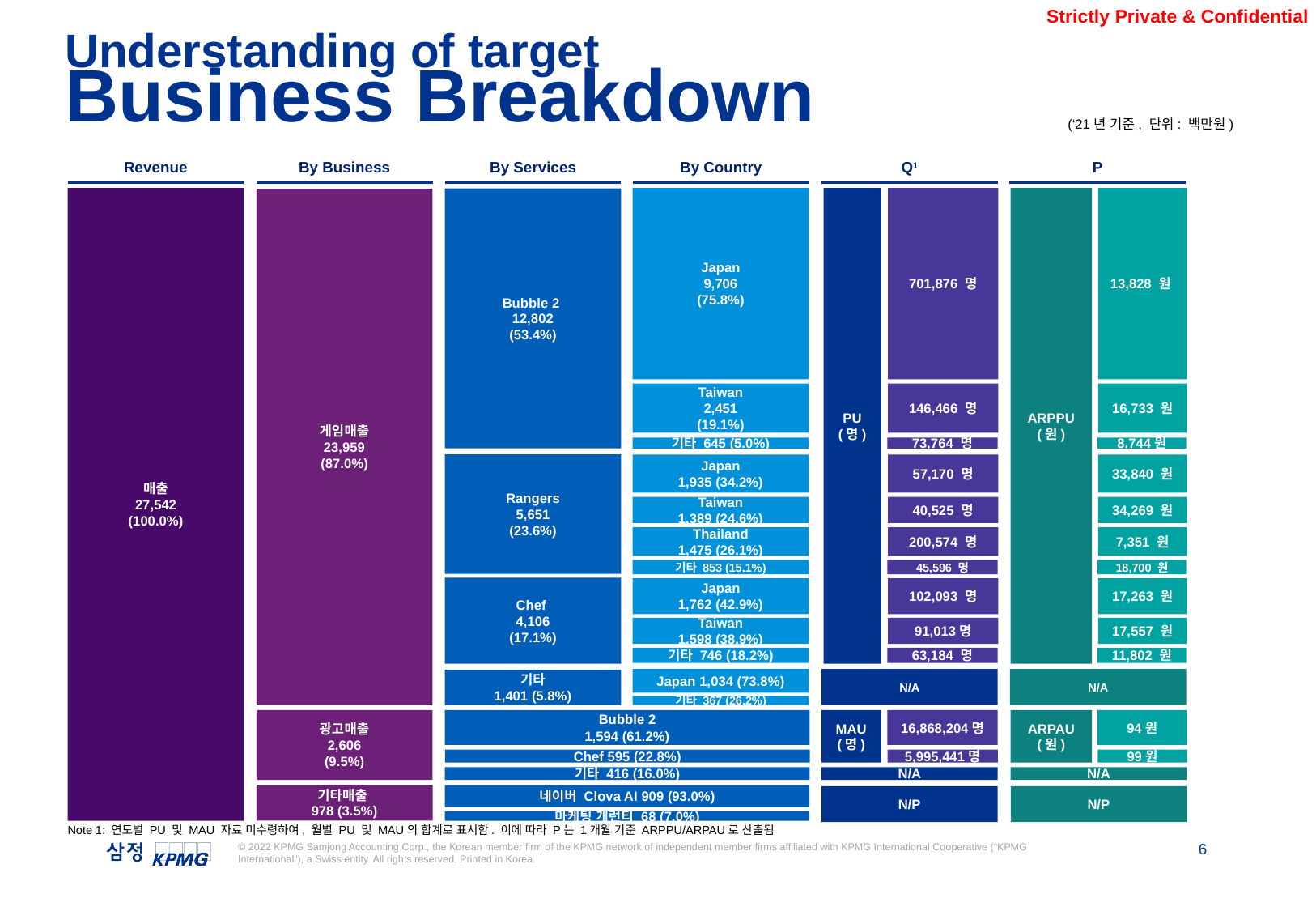

Understanding of target
Business Breakdown
(‘21년 기준, 단위: 백만원)
Revenue
By Business
By Services
By Country
Q1
P
매출
27,542
(100.0%)
PU
(명)
Japan
9,706
(75.8%)
701,876 명
ARPPU
(원)
13,828 원
Bubble 2
12,802
(53.4%)
게임매출
23,959
(87.0%)
Taiwan
2,451
(19.1%)
146,466 명
16,733 원
기타 645 (5.0%)
73,764 명
8,744원
Rangers
5,651
(23.6%)
Japan
1,935 (34.2%)
57,170 명
33,840 원
Taiwan
1,389 (24.6%)
40,525 명
34,269 원
Thailand
1,475 (26.1%)
200,574 명
7,351 원
기타 853 (15.1%)
45,596 명
18,700 원
Chef
4,106
(17.1%)
Japan
1,762 (42.9%)
102,093 명
17,263 원
Taiwan
1,598 (38.9%)
91,013명
17,557 원
기타 746 (18.2%)
63,184 명
11,802 원
Japan 1,034 (73.8%)
N/A
N/A
기타
1,401 (5.8%)
기타 367 (26.2%)
Bubble 2
1,594 (61.2%)
MAU
(명)
16,868,204명
ARPAU
(원)
94원
광고매출
2,606
(9.5%)
Chef 595 (22.8%)
5,995,441명
99원
기타 416 (16.0%)
N/A
N/A
기타매출
978 (3.5%)
네이버 Clova AI 909 (93.0%)
N/P
N/P
마케팅 개런티 68 (7.0%)
Note 1: 연도별 PU 및 MAU 자료 미수령하여, 월별 PU 및 MAU의 합계로 표시함. 이에 따라 P는 1개월 기준 ARPPU/ARPAU로 산출됨